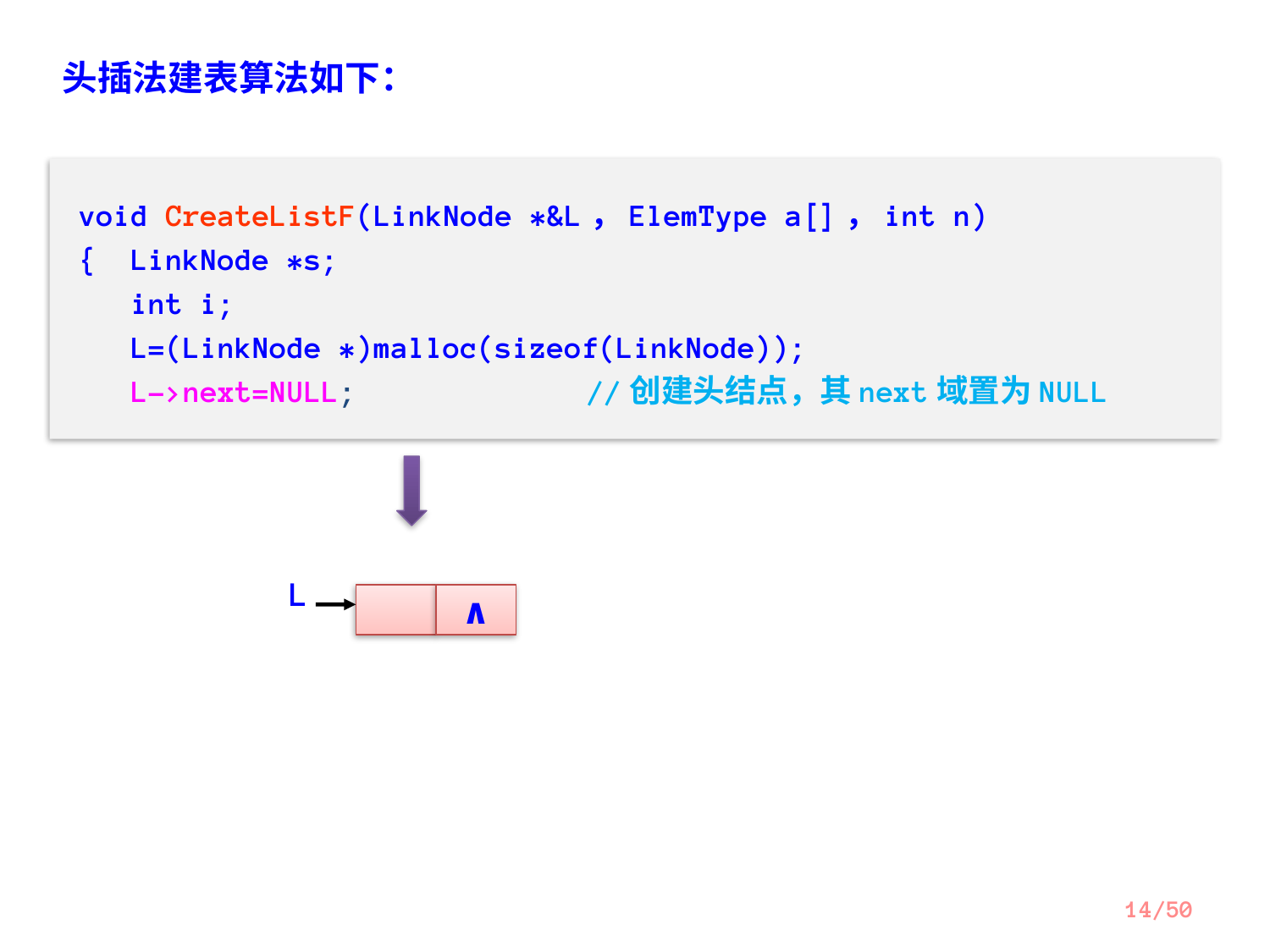

头插法建表算法如下：
void CreateListF(LinkNode *&L，ElemType a[]，int n)
{  LinkNode *s;
   int i;
   L=(LinkNode *)malloc(sizeof(LinkNode));
   L->next=NULL;		//创建头结点，其next域置为NULL

L

∧

14/50